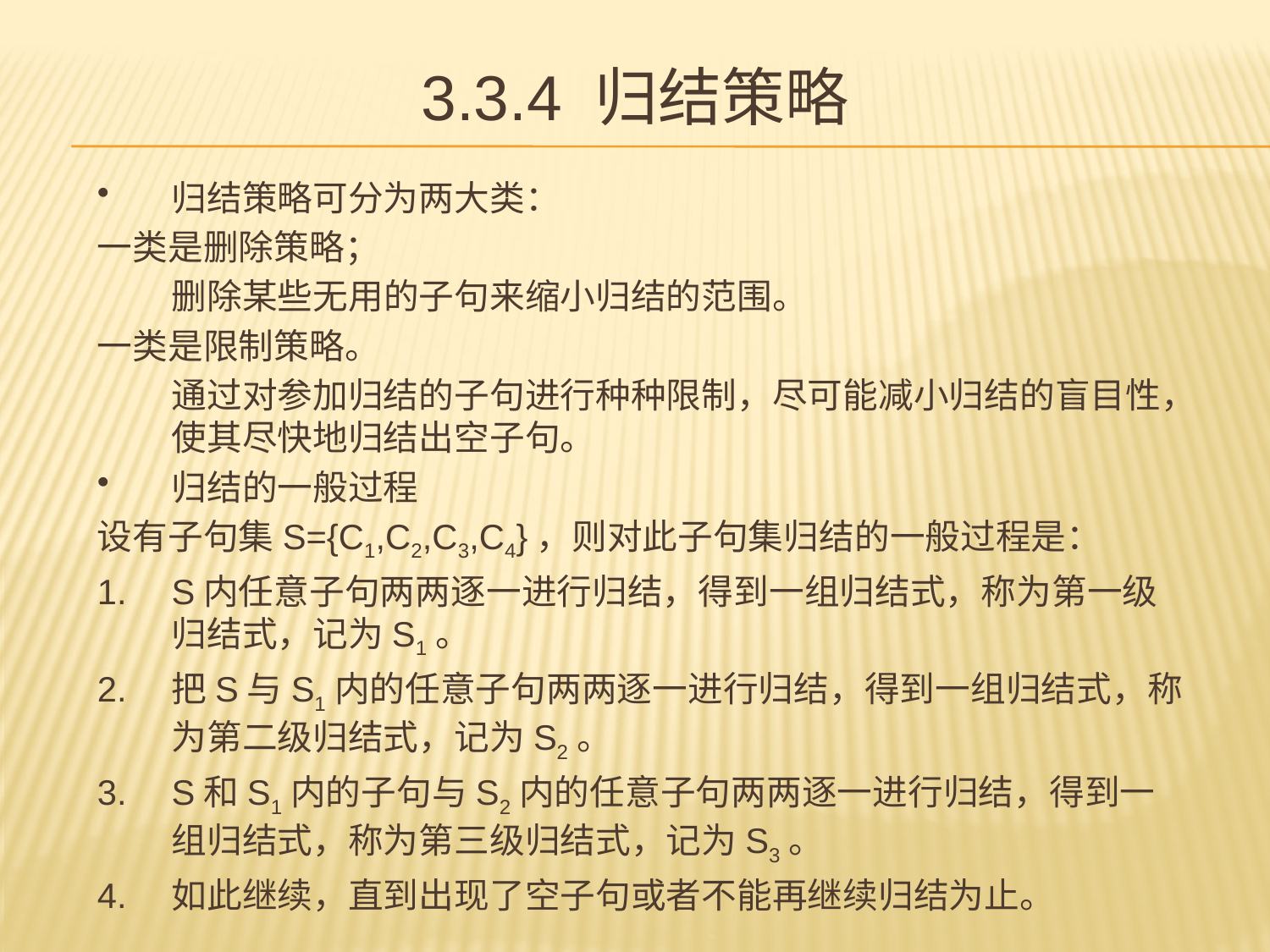

# 3.3.4 归结策略
归结策略可分为两大类：
一类是删除策略；
	删除某些无用的子句来缩小归结的范围。
一类是限制策略。
	通过对参加归结的子句进行种种限制，尽可能减小归结的盲目性，使其尽快地归结出空子句。
归结的一般过程
设有子句集S={C1,C2,C3,C4}，则对此子句集归结的一般过程是：
S内任意子句两两逐一进行归结，得到一组归结式，称为第一级归结式，记为S1。
把S与S1内的任意子句两两逐一进行归结，得到一组归结式，称为第二级归结式，记为S2。
S和S1内的子句与S2内的任意子句两两逐一进行归结，得到一组归结式，称为第三级归结式，记为S3。
如此继续，直到出现了空子句或者不能再继续归结为止。
39